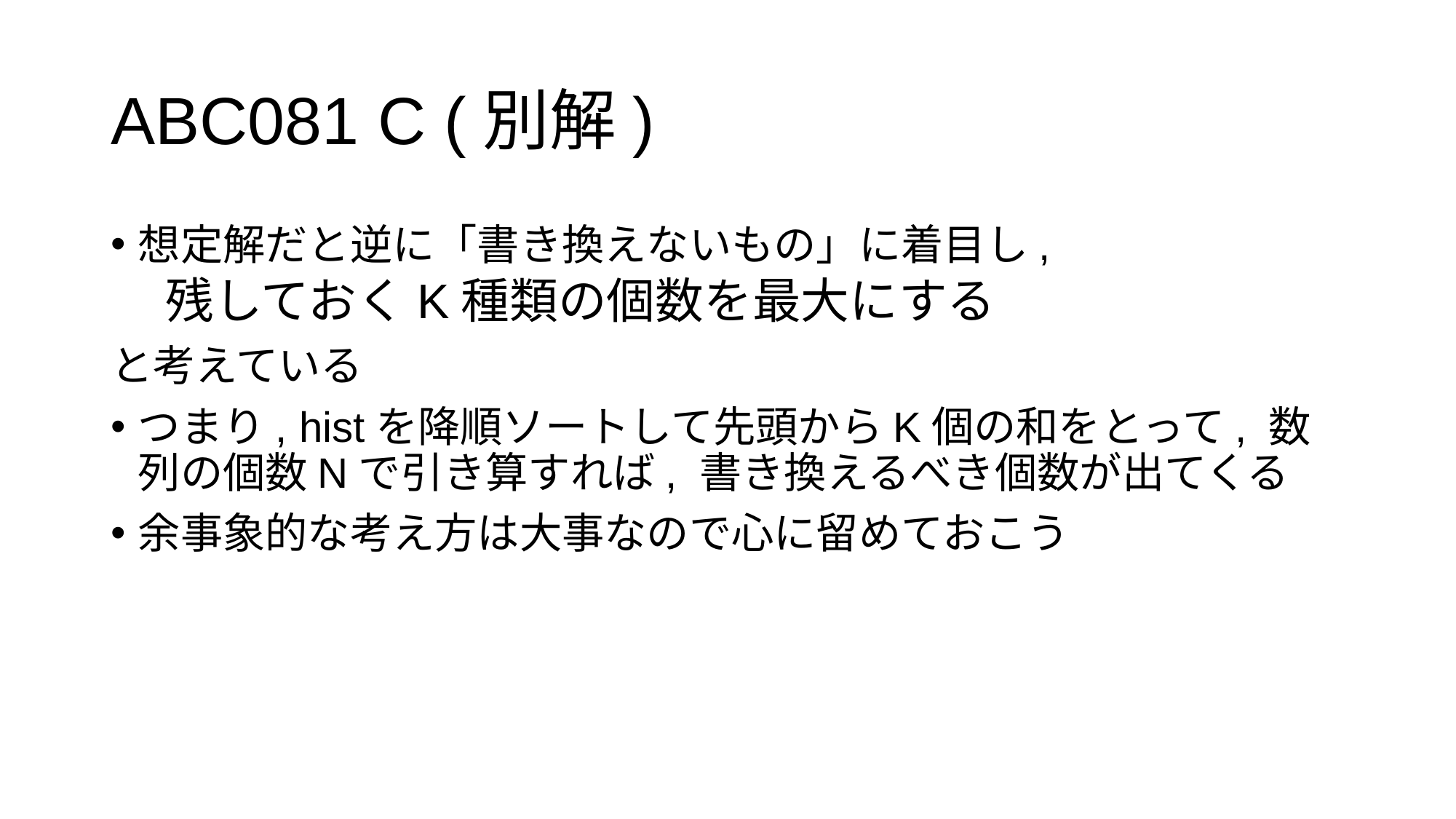

# ABC081 C (別解)
想定解だと逆に「書き換えないもの」に着目し,
残しておくK種類の個数を最大にする
と考えている
つまり, histを降順ソートして先頭からK個の和をとって, 数列の個数Nで引き算すれば, 書き換えるべき個数が出てくる
余事象的な考え方は大事なので心に留めておこう